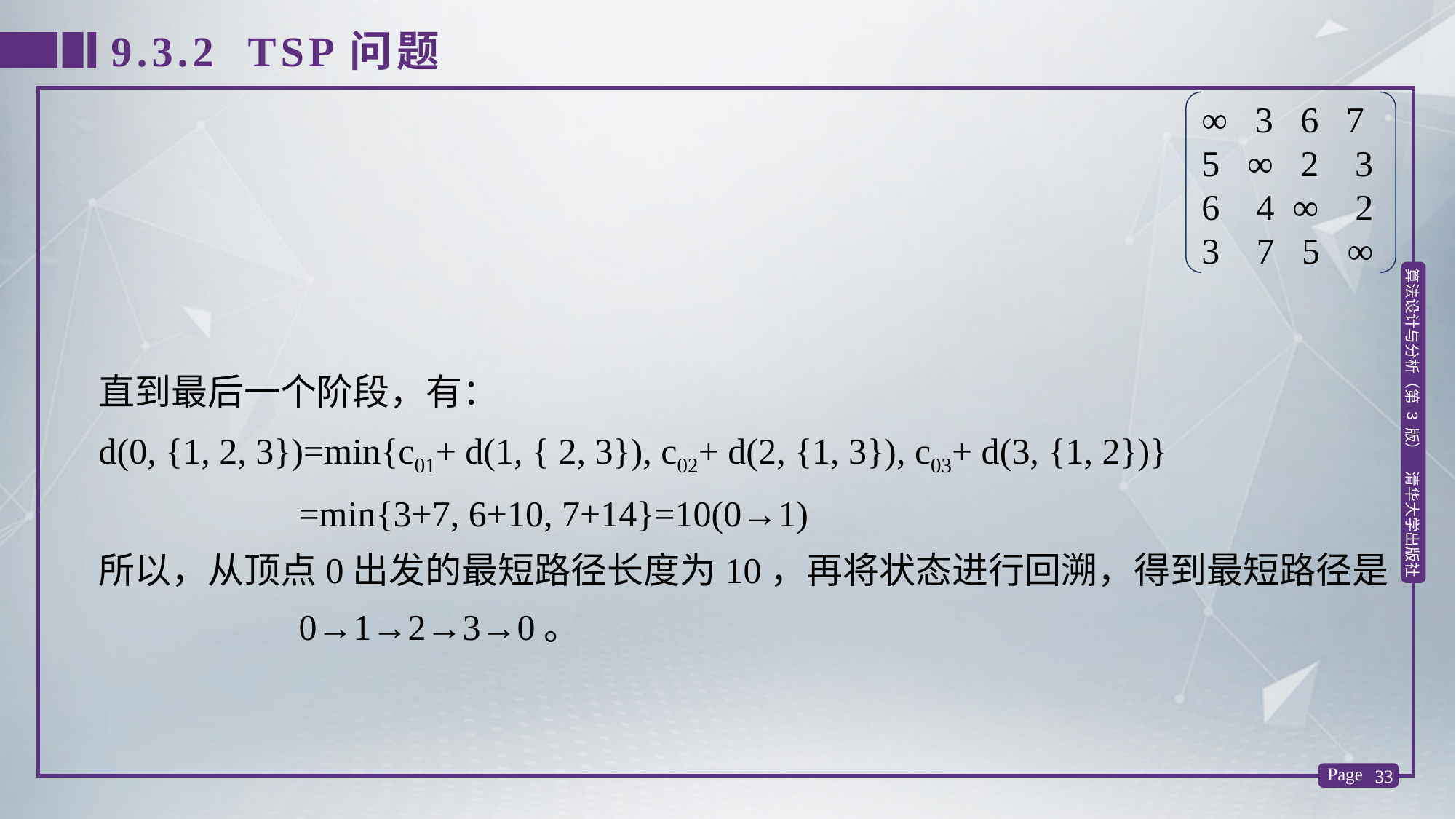

9.3.2  TSP问题
 ∞   3   6   7
 5   ∞   2    3
 6    4  ∞    2
 3    7   5   ∞
直到最后一个阶段，有：
d(0, {1, 2, 3})=min{c01+ d(1, { 2, 3}), c02+ d(2, {1, 3}), c03+ d(3, {1, 2})}
                      =min{3+7, 6+10, 7+14}=10(0→1)
所以，从顶点0出发的最短路径长度为10，再将状态进行回溯，得到最短路径是
                      0→1→2→3→0。